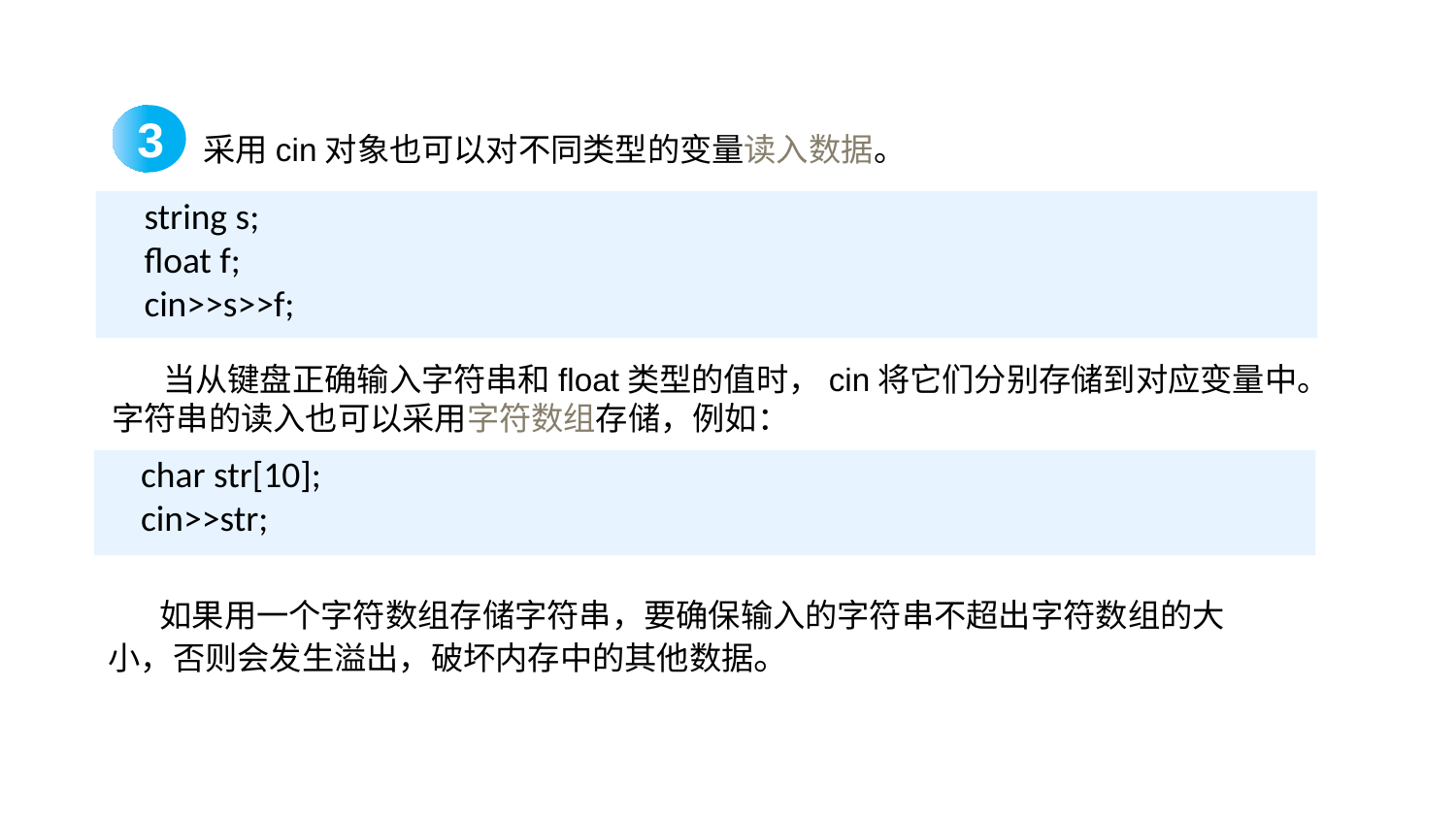

3
采用cin对象也可以对不同类型的变量读入数据。
string s;
float f;
cin>>s>>f;

      当从键盘正确输入字符串和float类型的值时，cin将它们分别存储到对应变量中。字符串的读入也可以采用字符数组存储，例如：
char str[10];
cin>>str;

      如果用一个字符数组存储字符串，要确保输入的字符串不超出字符数组的大小，否则会发生溢出，破坏内存中的其他数据。